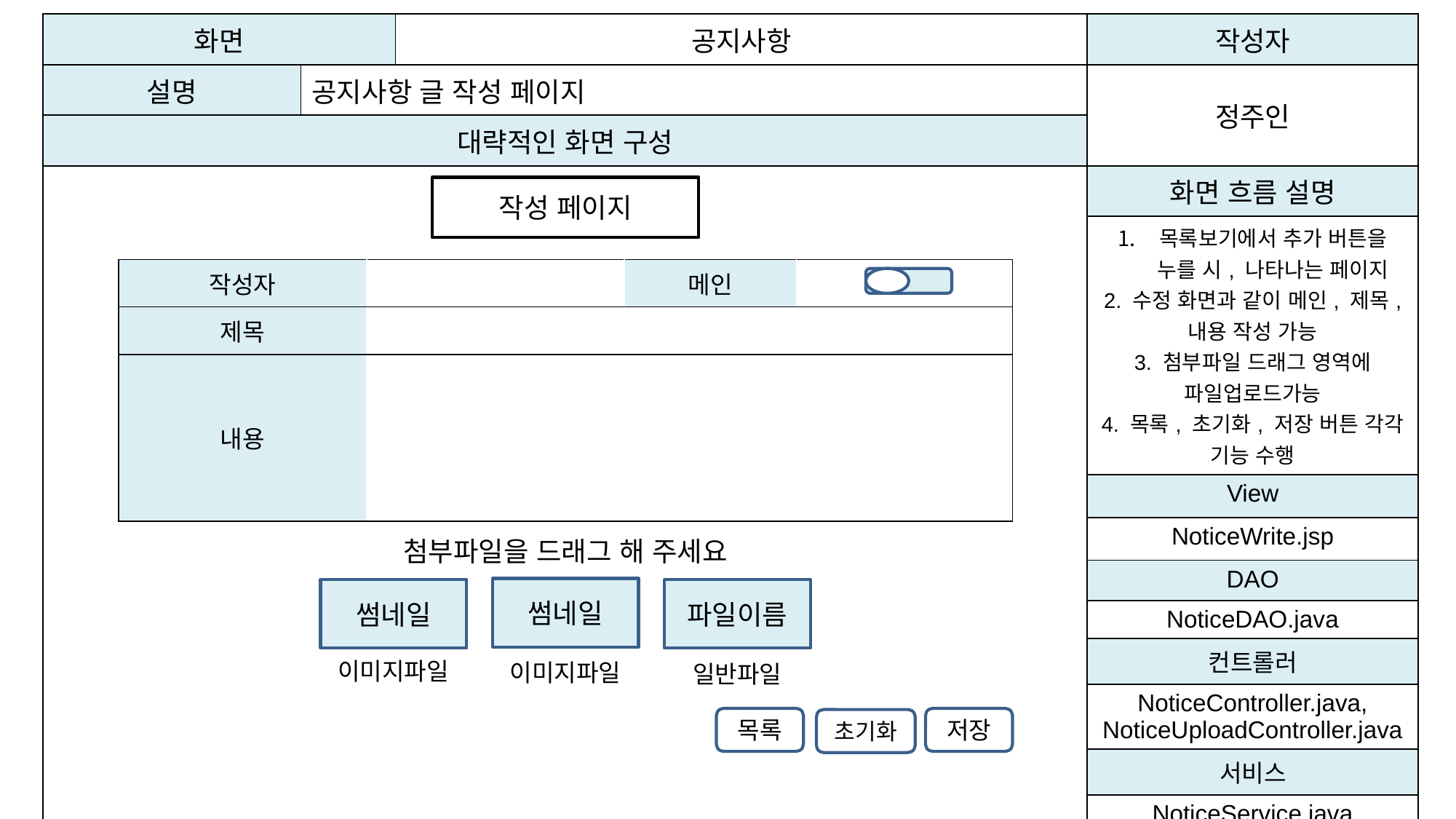

| 화면 |  | 공지사항 | 작성자 |
| --- | --- | --- | --- |
| 설명 | 공지사항 글 작성 페이지 |  | 정주인 |
| 대략적인 화면 구성 |  |  |  |
|  |  |  | 화면 흐름 설명 |
|  |  |  | 목록보기에서 추가 버튼을 누를 시, 나타나는 페이지 2. 수정 화면과 같이 메인, 제목, 내용 작성 가능 3. 첨부파일 드래그 영역에 파일업로드가능 4. 목록, 초기화, 저장 버튼 각각 기능 수행 |
|  |  |  | View |
|  |  |  | NoticeWrite.jsp |
|  |  |  | DAO |
|  |  |  | NoticeDAO.java |
|  |  |  | 컨트롤러 |
|  |  |  | NoticeController.java, NoticeUploadController.java |
|  |  |  | 서비스 |
|  |  |  | NoticeService.java |
작성 페이지
| 작성자 |  | 메인 |  |
| --- | --- | --- | --- |
| 제목 |  |  |  |
| 내용 |  |  |  |

첨부파일을 드래그 해 주세요
썸네일
이미지파일
썸네일
이미지파일
파일이름
일반파일
목록
저장
초기화